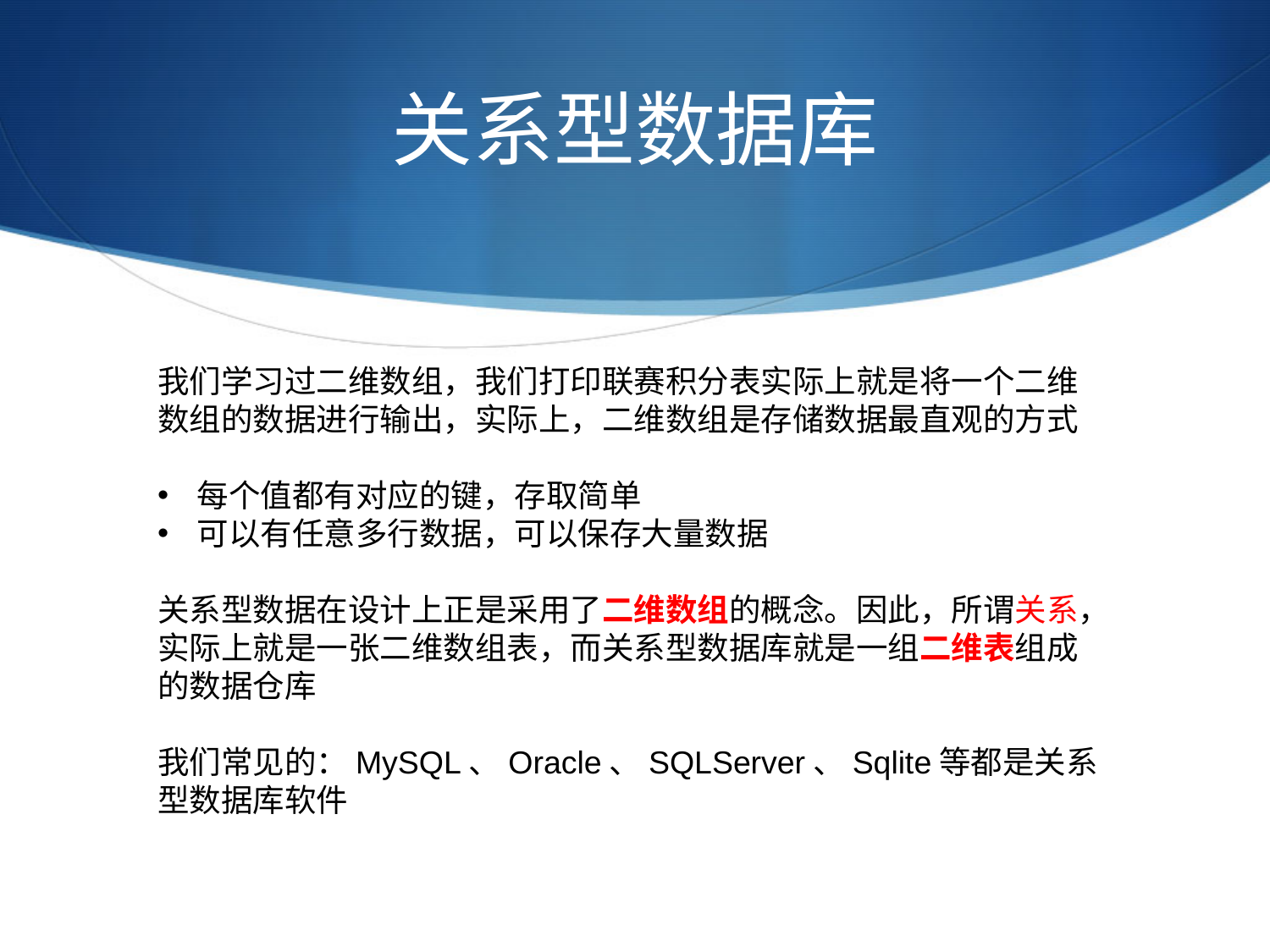

# 关系型数据库
我们学习过二维数组，我们打印联赛积分表实际上就是将一个二维数组的数据进行输出，实际上，二维数组是存储数据最直观的方式

每个值都有对应的键，存取简单
可以有任意多行数据，可以保存大量数据

关系型数据在设计上正是采用了二维数组的概念。因此，所谓关系，实际上就是一张二维数组表，而关系型数据库就是一组二维表组成的数据仓库

我们常见的：MySQL、Oracle、SQLServer、Sqlite等都是关系型数据库软件